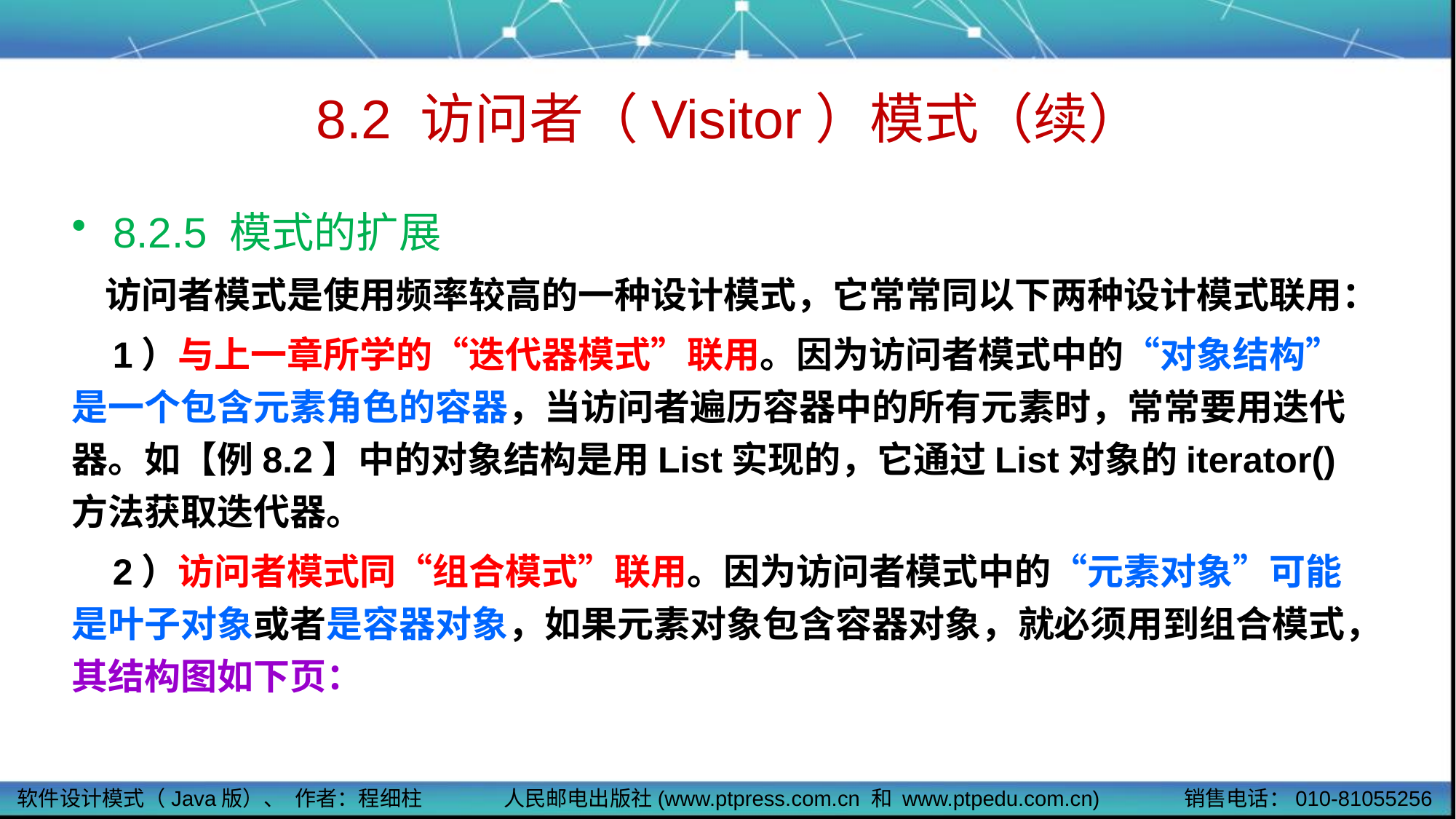

# 8.2 访问者（Visitor）模式（续）
8.2.5 模式的扩展
   访问者模式是使用频率较高的一种设计模式，它常常同以下两种设计模式联用：
    1）与上一章所学的“迭代器模式”联用。因为访问者模式中的“对象结构”是一个包含元素角色的容器，当访问者遍历容器中的所有元素时，常常要用迭代器。如【例8.2】中的对象结构是用List实现的，它通过List对象的iterator()方法获取迭代器。
    2）访问者模式同“组合模式”联用。因为访问者模式中的“元素对象”可能是叶子对象或者是容器对象，如果元素对象包含容器对象，就必须用到组合模式，其结构图如下页：
软件设计模式（Java版）、  作者：程细柱
人民邮电出版社(www.ptpress.com.cn 和 www.ptpedu.com.cn)
销售电话：010-81055256